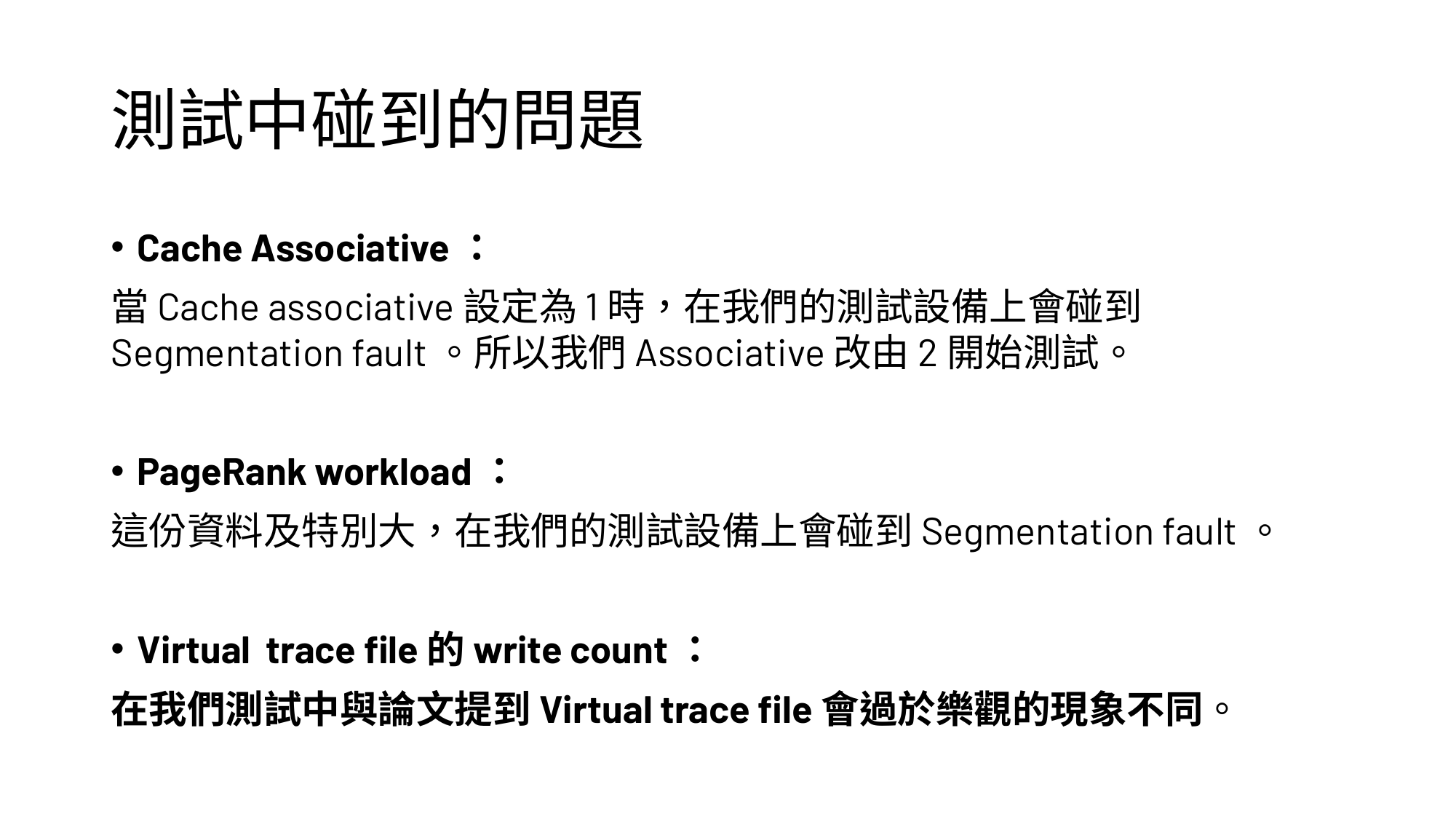

# 測試中碰到的問題
Cache Associative：
當Cache associative設定為1時，在我們的測試設備上會碰到Segmentation fault。所以我們Associative改由2開始測試。

PageRank workload：
這份資料及特別大，在我們的測試設備上會碰到Segmentation fault。

Virtual  trace file的write count：
在我們測試中與論文提到Virtual trace file會過於樂觀的現象不同。